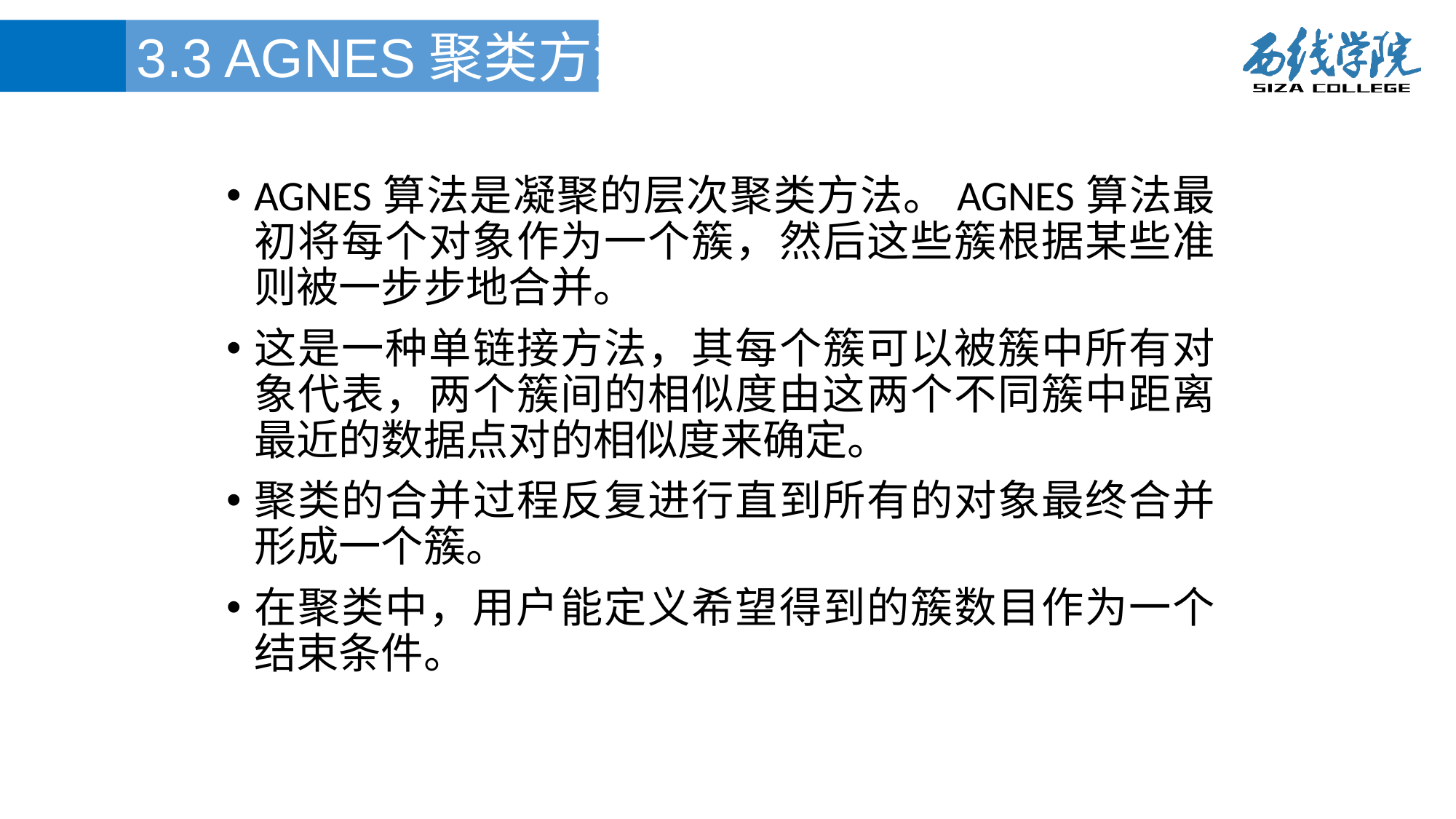

3.3 AGNES聚类方法

AGNES算法是凝聚的层次聚类方法。AGNES算法最初将每个对象作为一个簇，然后这些簇根据某些准则被一步步地合并。
这是一种单链接方法，其每个簇可以被簇中所有对象代表，两个簇间的相似度由这两个不同簇中距离最近的数据点对的相似度来确定。
聚类的合并过程反复进行直到所有的对象最终合并形成一个簇。
在聚类中，用户能定义希望得到的簇数目作为一个结束条件。